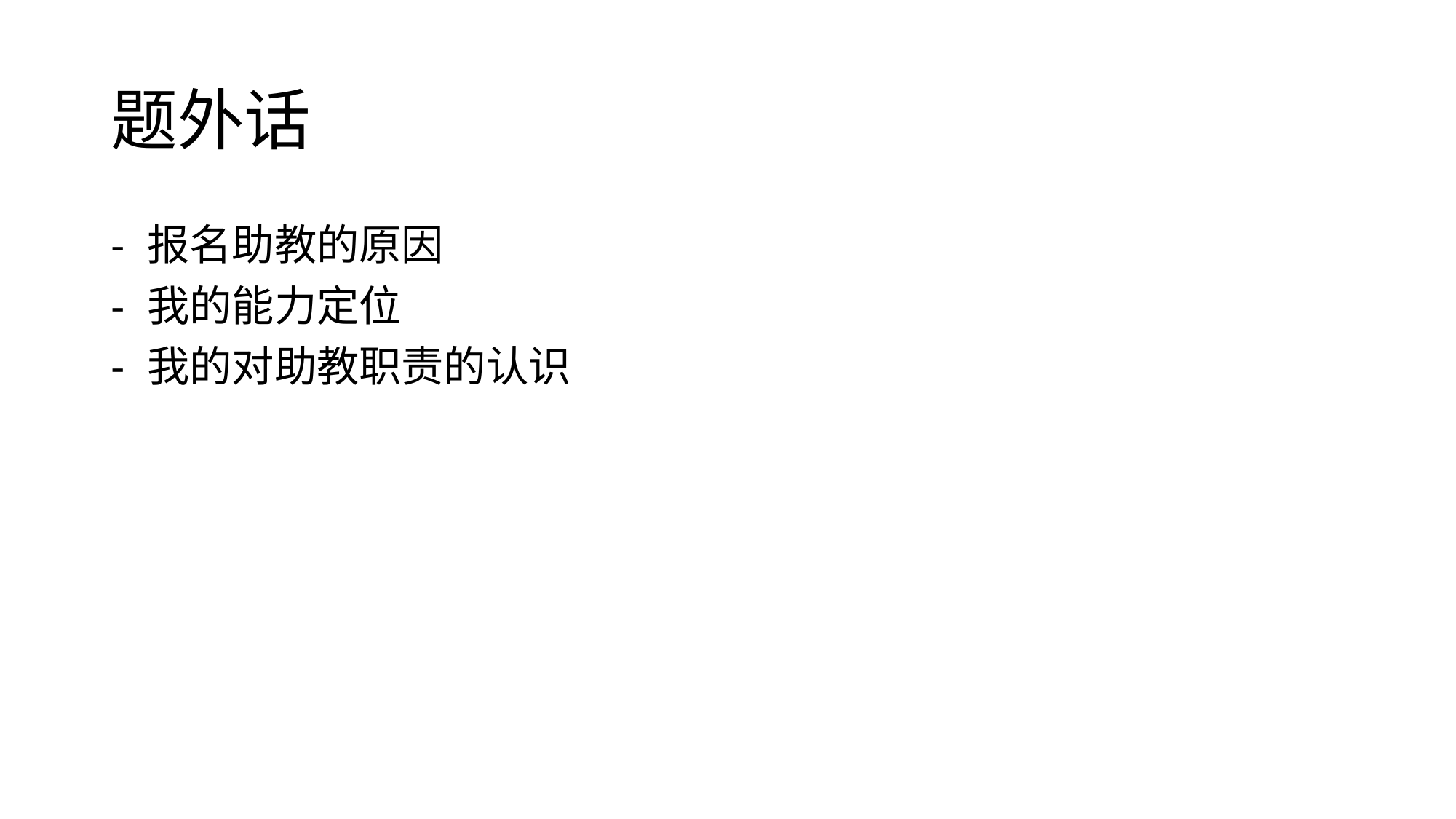

# 题外话
- 报名助教的原因
- 我的能力定位
- 我的对助教职责的认识